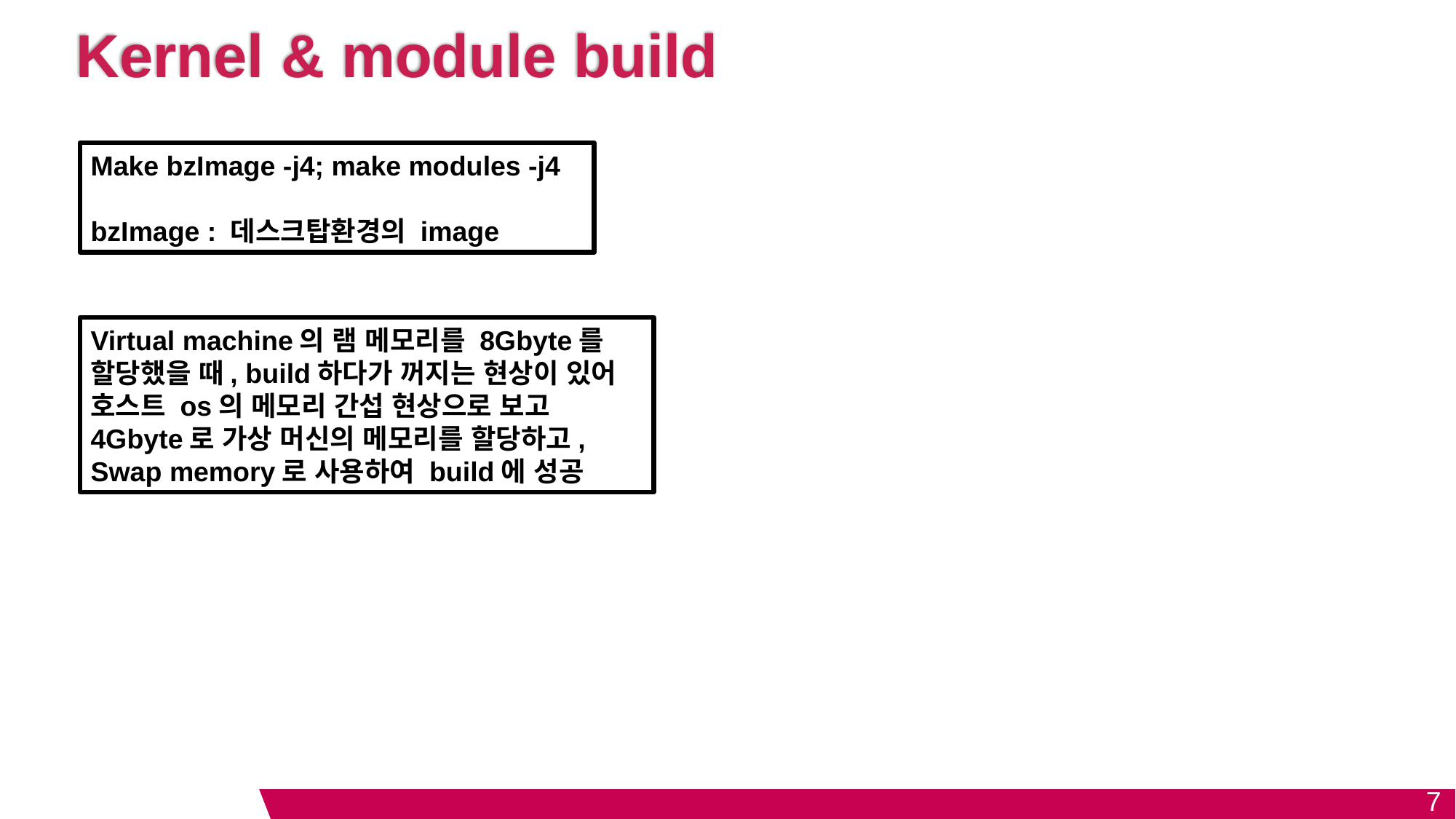

# Kernel & module build
Make bzImage -j4; make modules -j4

bzImage : 데스크탑환경의 image
Virtual machine의 램 메모리를 8Gbyte를 할당했을 때, build하다가 꺼지는 현상이 있어
호스트 os의 메모리 간섭 현상으로 보고 4Gbyte로 가상 머신의 메모리를 할당하고,
Swap memory로 사용하여 build에 성공
7